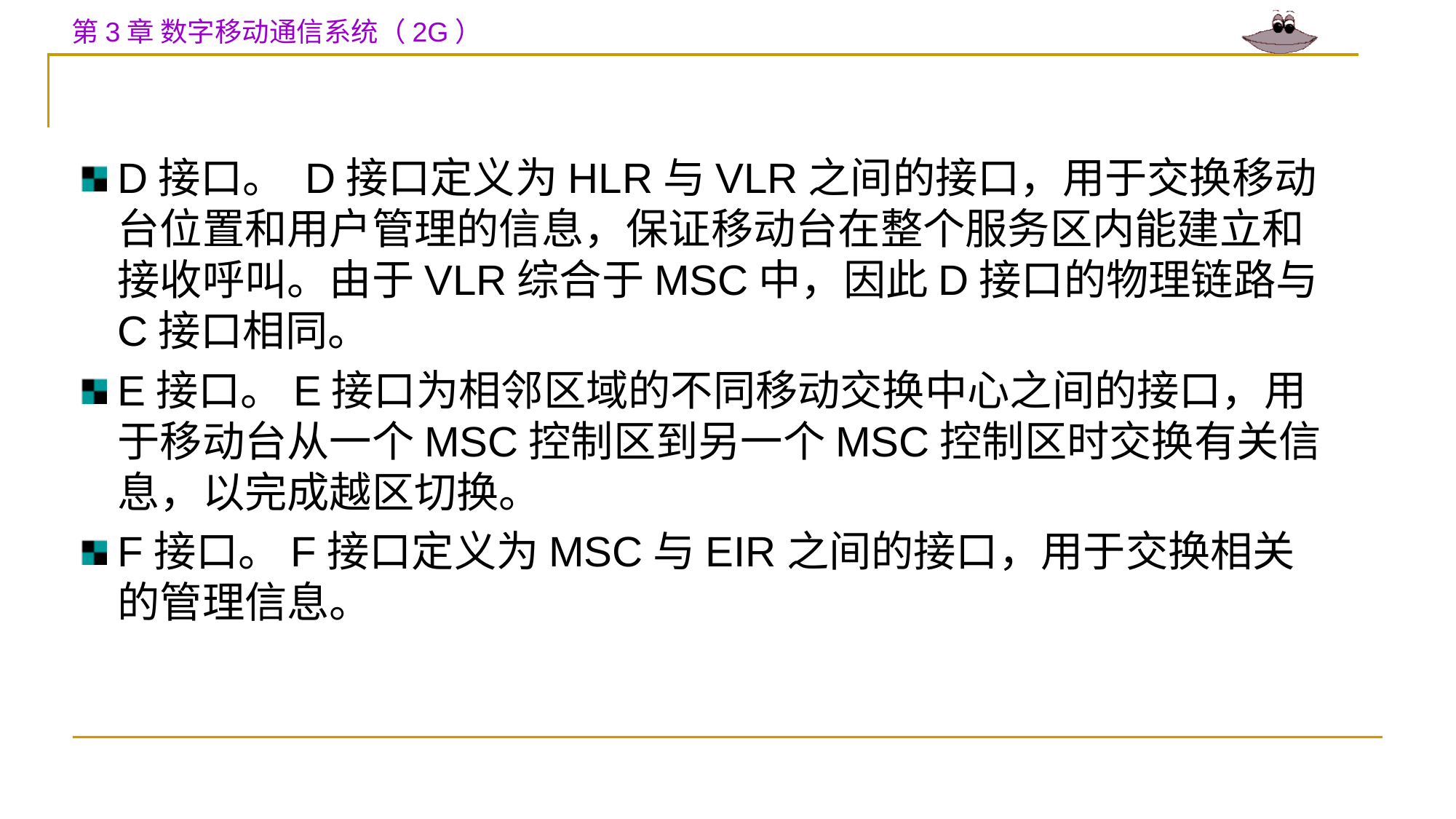

D接口。 D接口定义为HLR与VLR之间的接口，用于交换移动台位置和用户管理的信息，保证移动台在整个服务区内能建立和接收呼叫。由于VLR综合于MSC中，因此D接口的物理链路与C接口相同。
E接口。E接口为相邻区域的不同移动交换中心之间的接口，用于移动台从一个MSC控制区到另一个MSC控制区时交换有关信息，以完成越区切换。
F接口。F接口定义为MSC与EIR之间的接口，用于交换相关的管理信息。